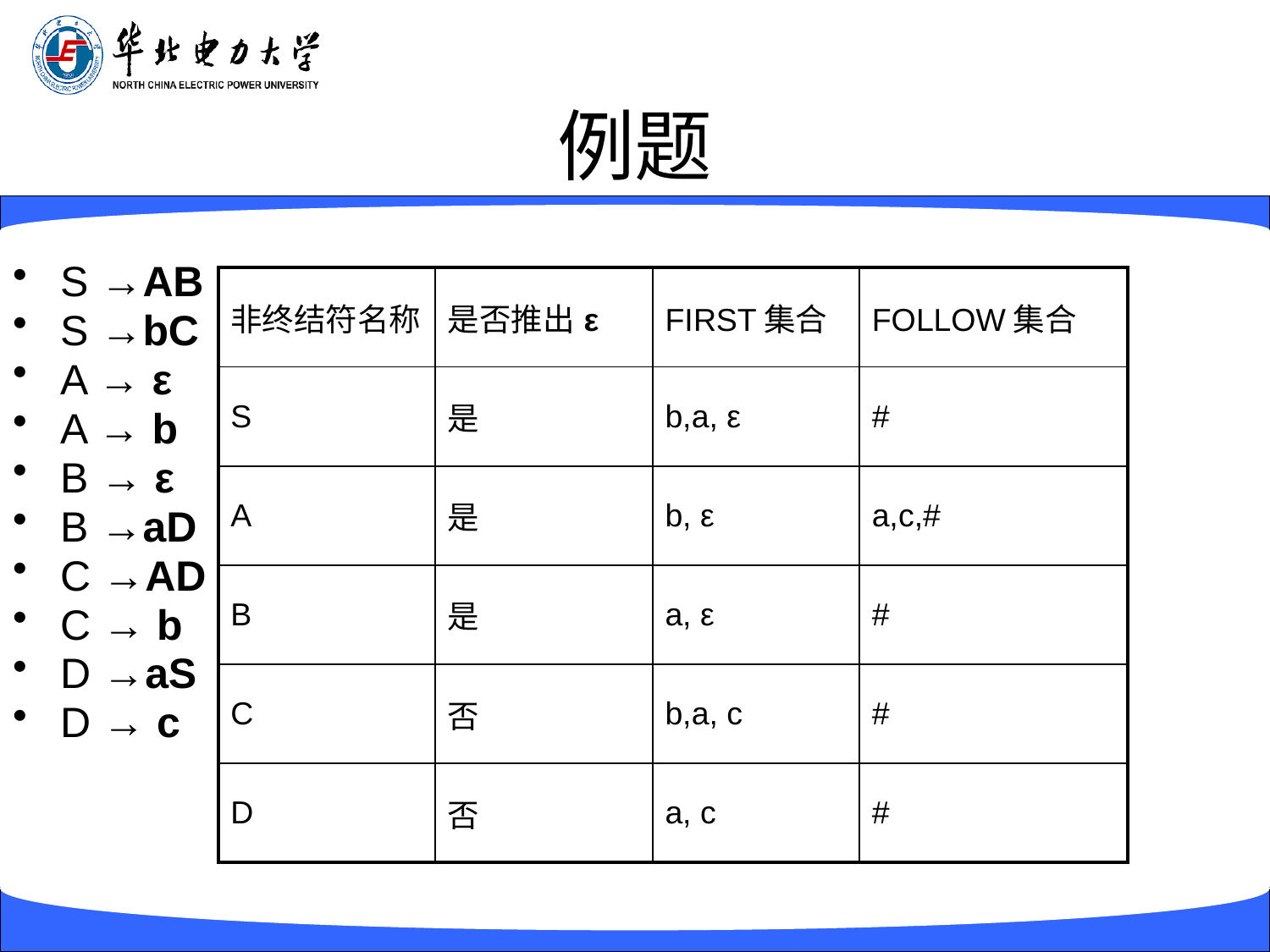

# 例题
S →AB
S →bC
A → ε
A → b
B → ε
B →aD
C →AD
C → b
D →aS
D → c
| 非终结符名称 | 是否推出ε | FIRST集合 | FOLLOW集合 |
| --- | --- | --- | --- |
| S | 是 | b,a, ε | # |
| A | 是 | b, ε | a,c,# |
| B | 是 | a, ε | # |
| C | 否 | b,a, c | # |
| D | 否 | a, c | # |